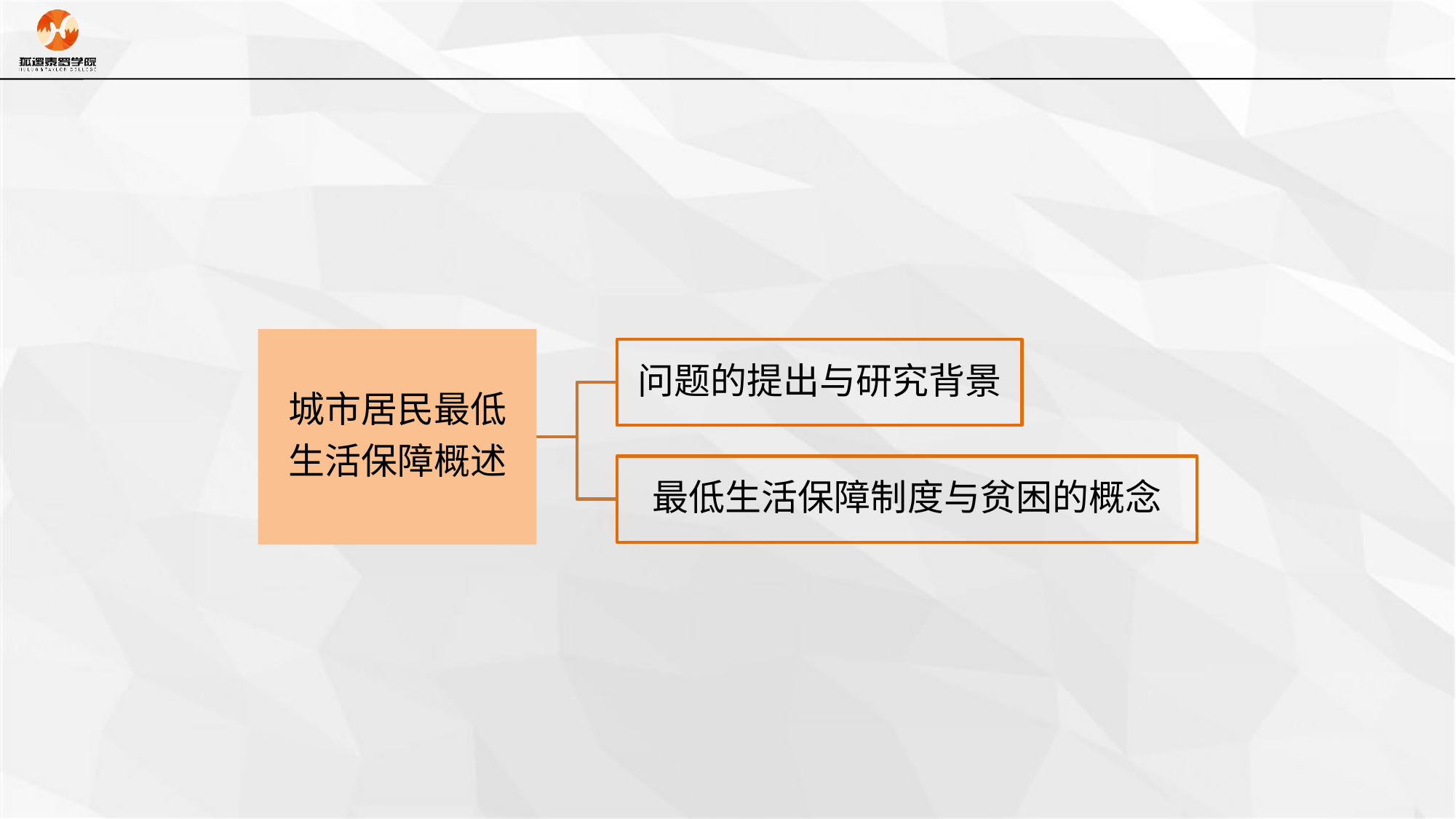

城市居民最低
生活保障概述
问题的提出与研究背景
最低生活保障制度与贫困的概念